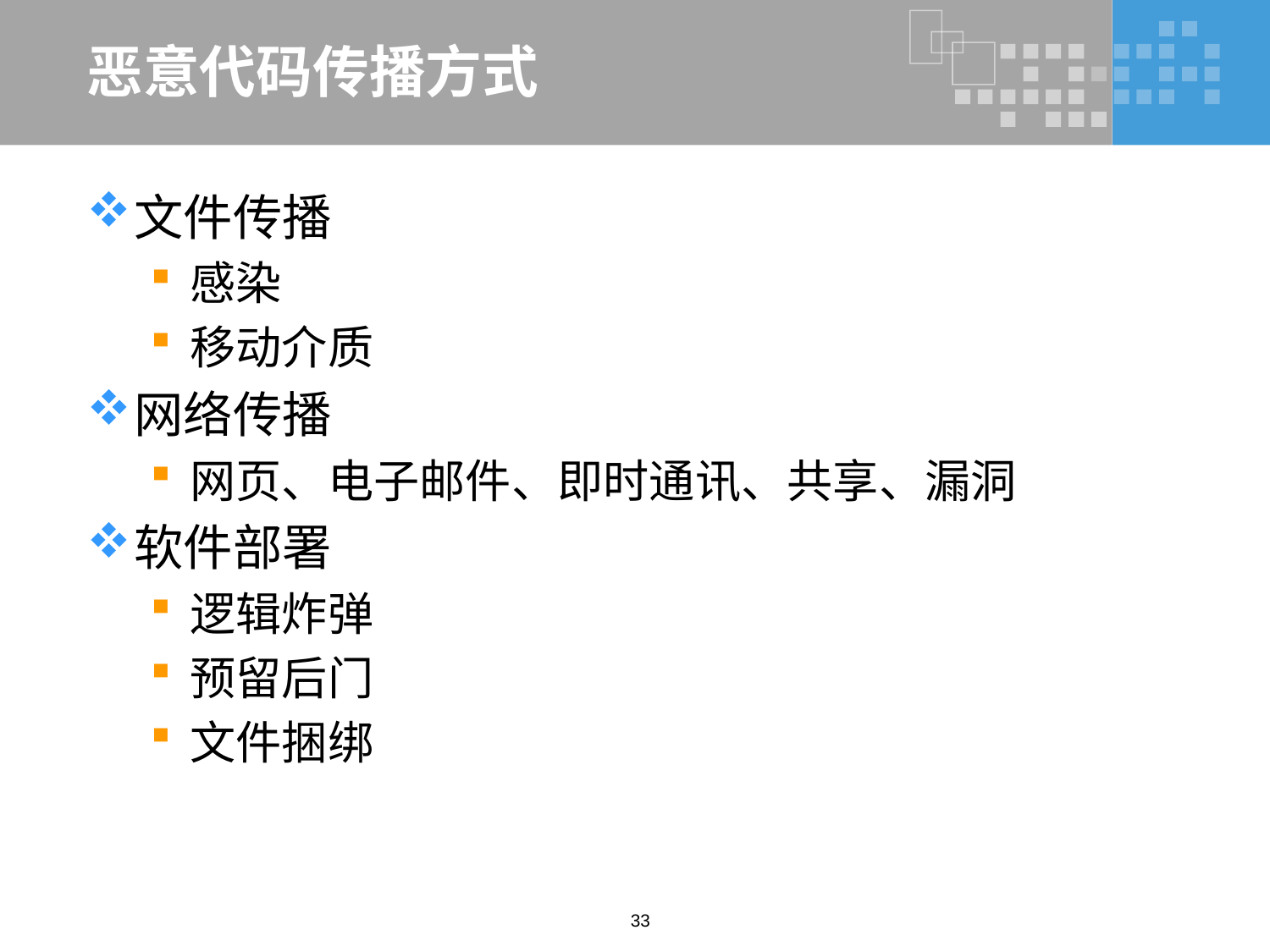

# 恶意代码传播方式
文件传播
感染
移动介质
网络传播
网页、电子邮件、即时通讯、共享、漏洞
软件部署
逻辑炸弹
预留后门
文件捆绑

33